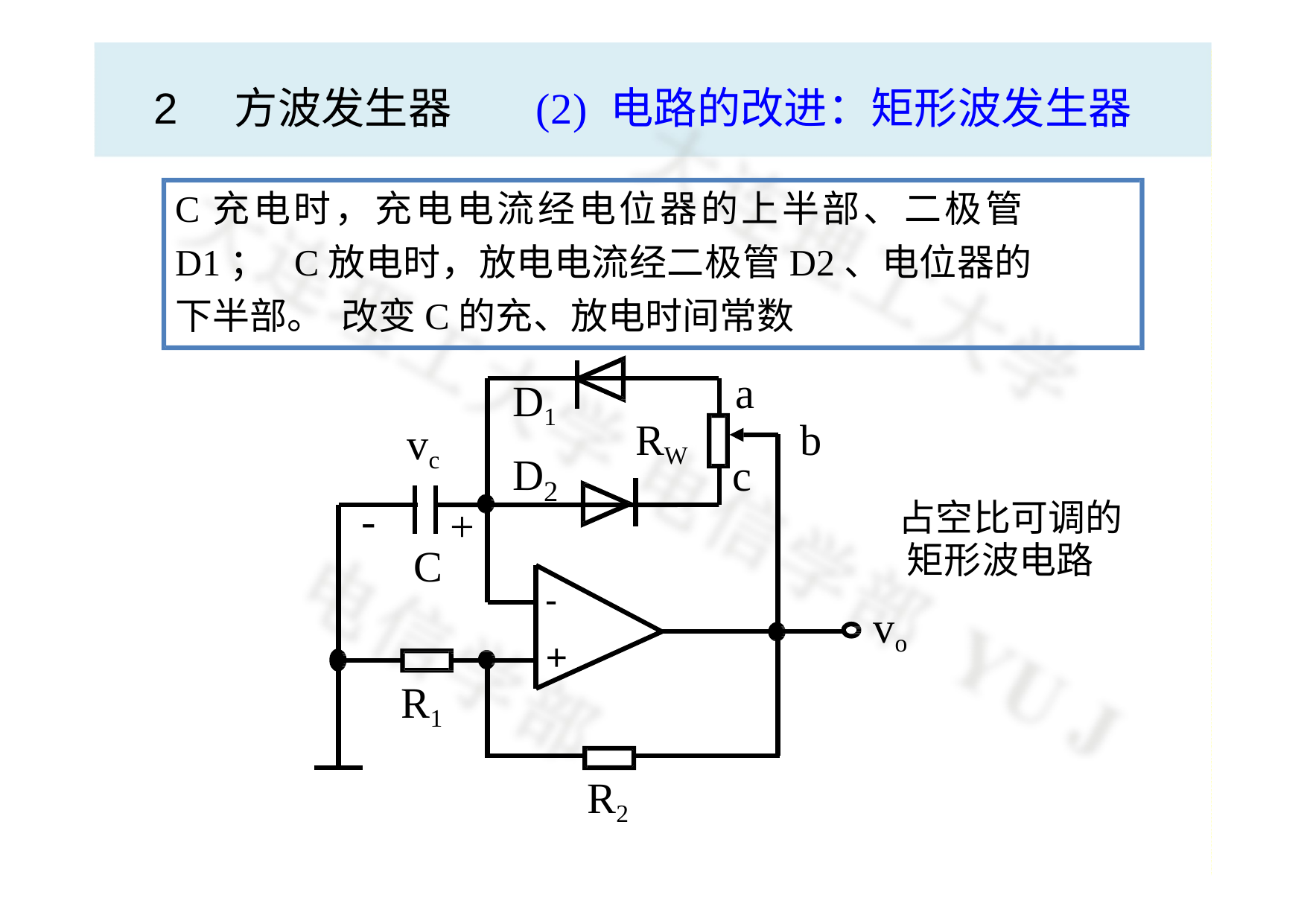

# 2	方波发生器	(2) 电路的改进：矩形波发生器
C充电时，充电电流经电位器的上半部、二极管D1；  C放电时，放电电流经二极管D2、电位器的下半部。  改变C的充、放电时间常数

a
D1

RW
b

vc

D
c

2

-
占空比可调的  矩形波电路
vo

+

C

-
+

R1
R2